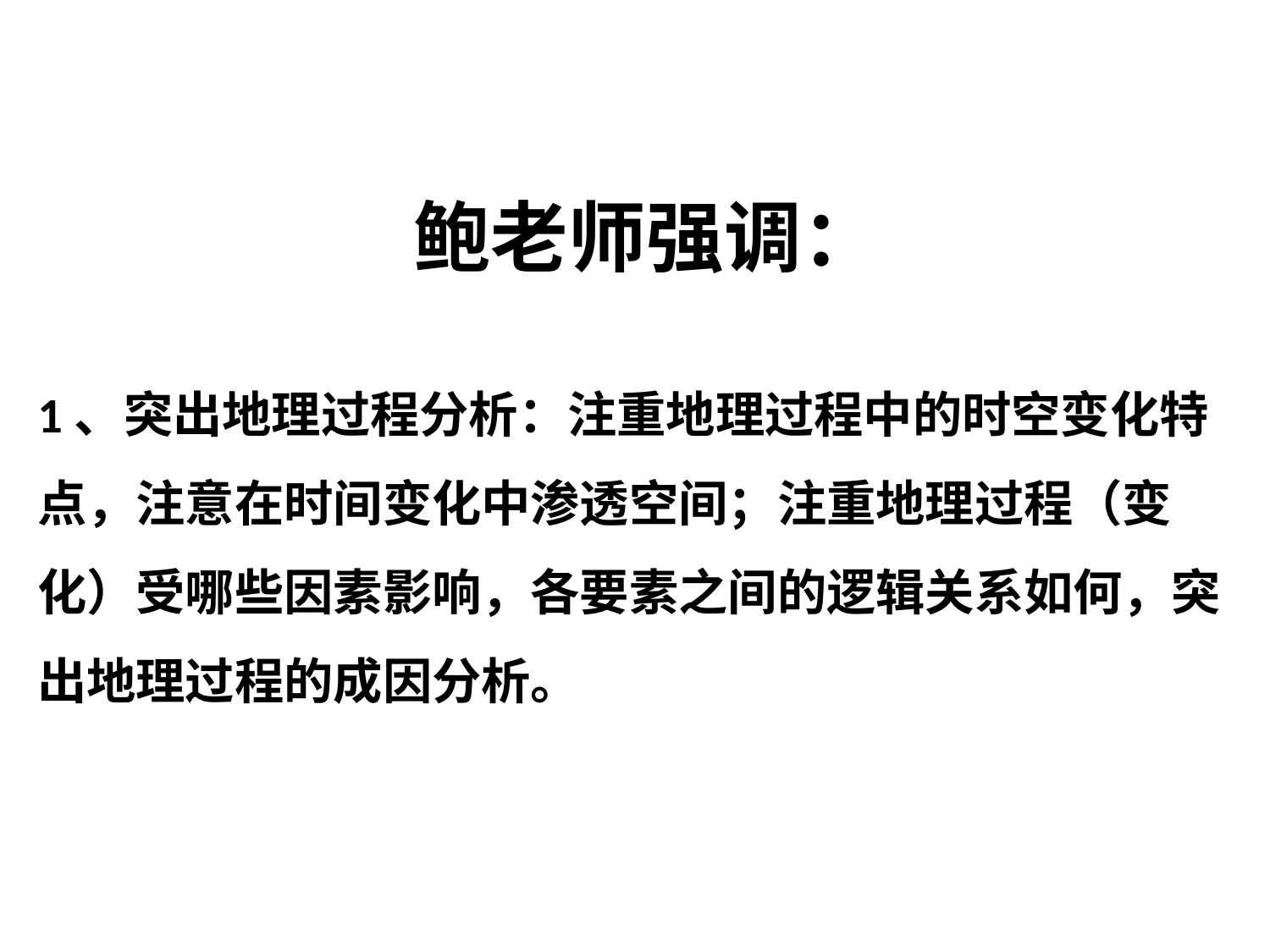

# 鲍老师强调：
1、突出地理过程分析：注重地理过程中的时空变化特点，注意在时间变化中渗透空间；注重地理过程（变化）受哪些因素影响，各要素之间的逻辑关系如何，突出地理过程的成因分析。